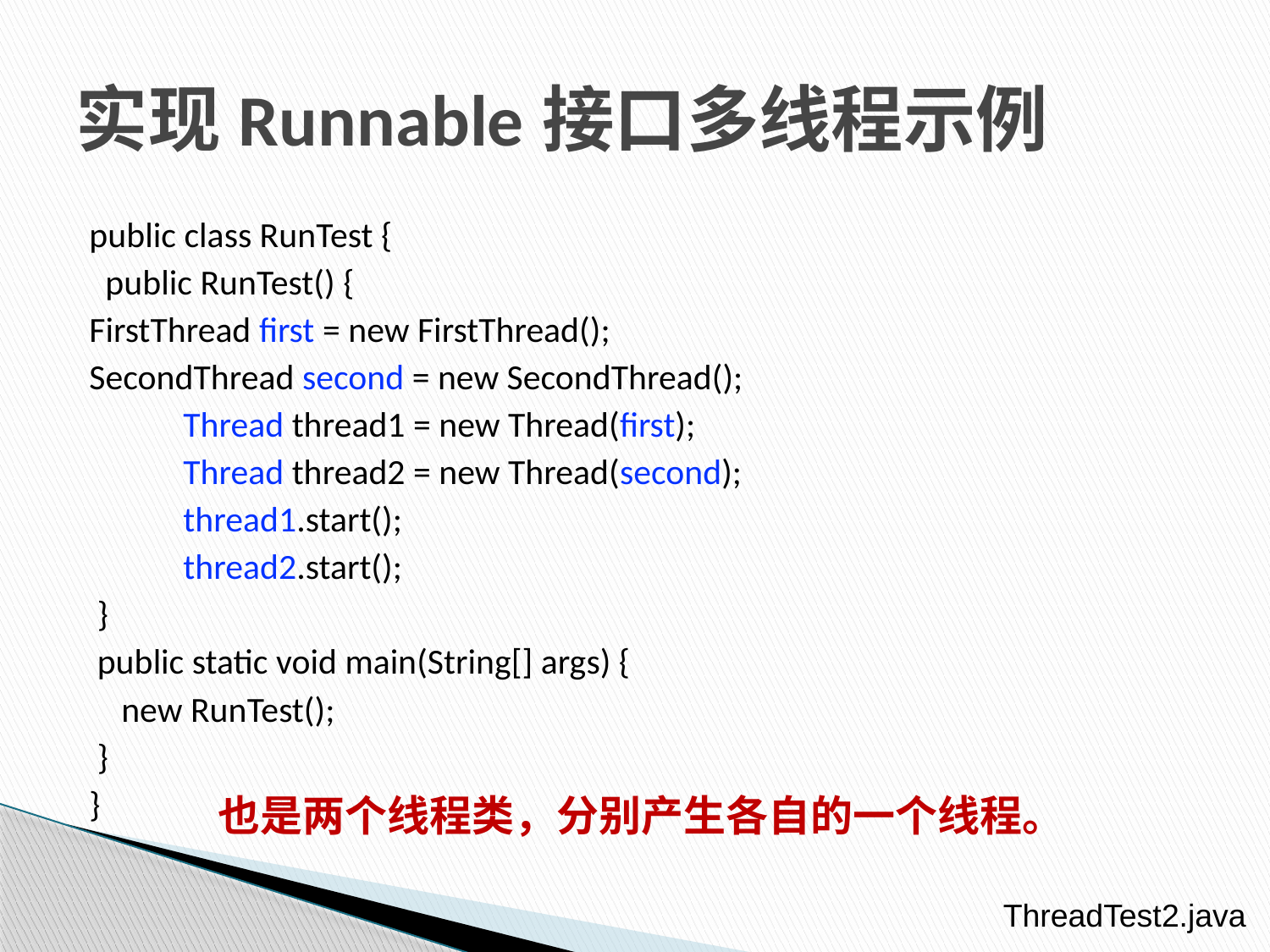

# 实现Runnable接口多线程示例
public class RunTest {
  public RunTest() {
	FirstThread first = new FirstThread();
	SecondThread second = new SecondThread();
    	Thread thread1 = new Thread(first);
   	Thread thread2 = new Thread(second);
    	thread1.start();
    	thread2.start();
 }
 public static void main(String[] args) {
    new RunTest();
 }
}
也是两个线程类，分别产生各自的一个线程。
ThreadTest2.java